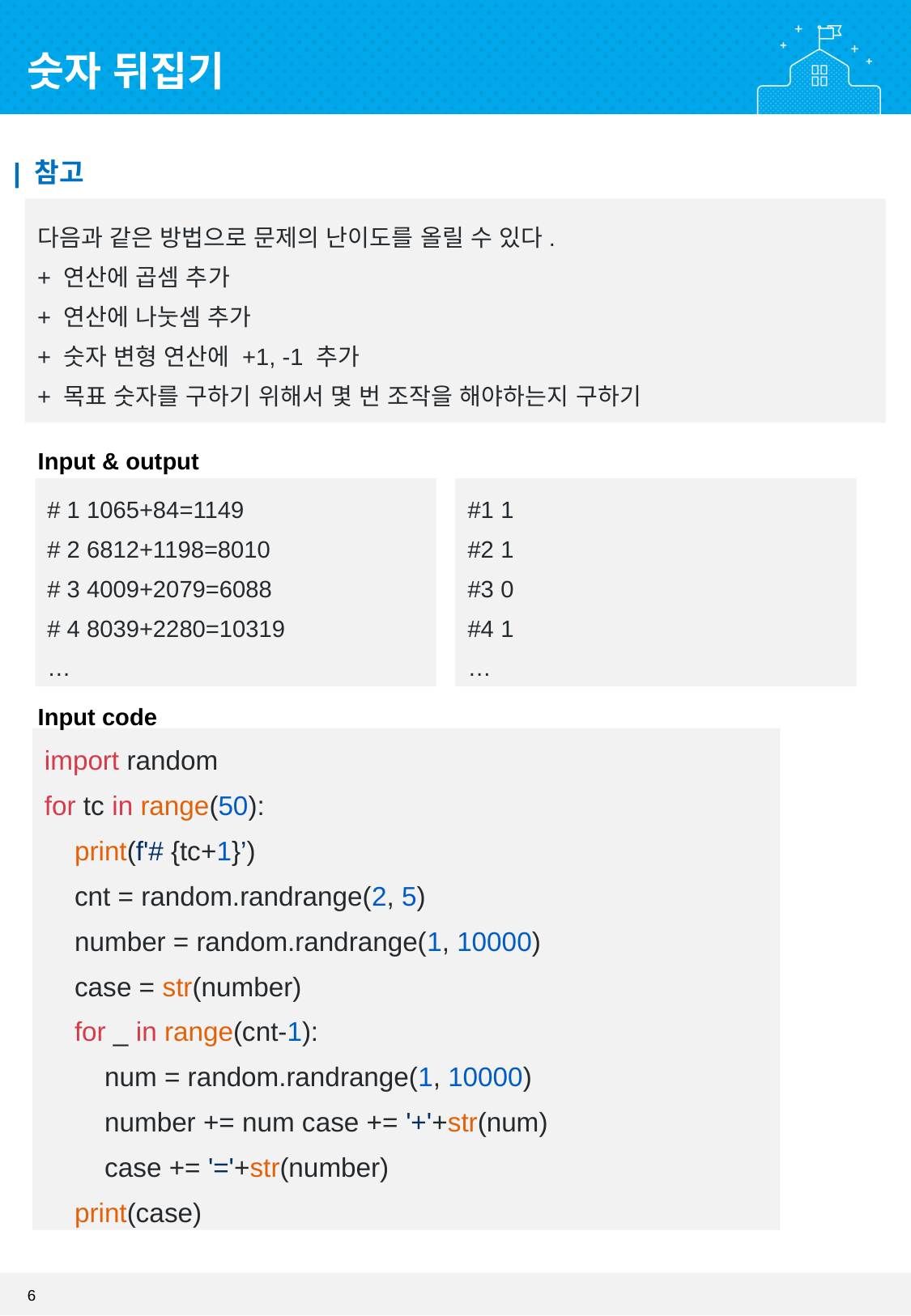

숫자 뒤집기
| 참고
다음과 같은 방법으로 문제의 난이도를 올릴 수 있다.
+ 연산에 곱셈 추가
+ 연산에 나눗셈 추가
+ 숫자 변형 연산에 +1, -1 추가
+ 목표 숫자를 구하기 위해서 몇 번 조작을 해야하는지 구하기
Input & output
# 1 1065+84=1149
# 2 6812+1198=8010
# 3 4009+2079=6088
# 4 8039+2280=10319
…
#1 1
#2 1
#3 0
#4 1
…
Input code
import random
for tc in range(50):
    print(f'# {tc+1}’)
    cnt = random.randrange(2, 5)
    number = random.randrange(1, 10000)
    case = str(number)
    for _ in range(cnt-1):
        num = random.randrange(1, 10000)
        number += num case += '+'+str(num)
        case += '='+str(number)
    print(case)